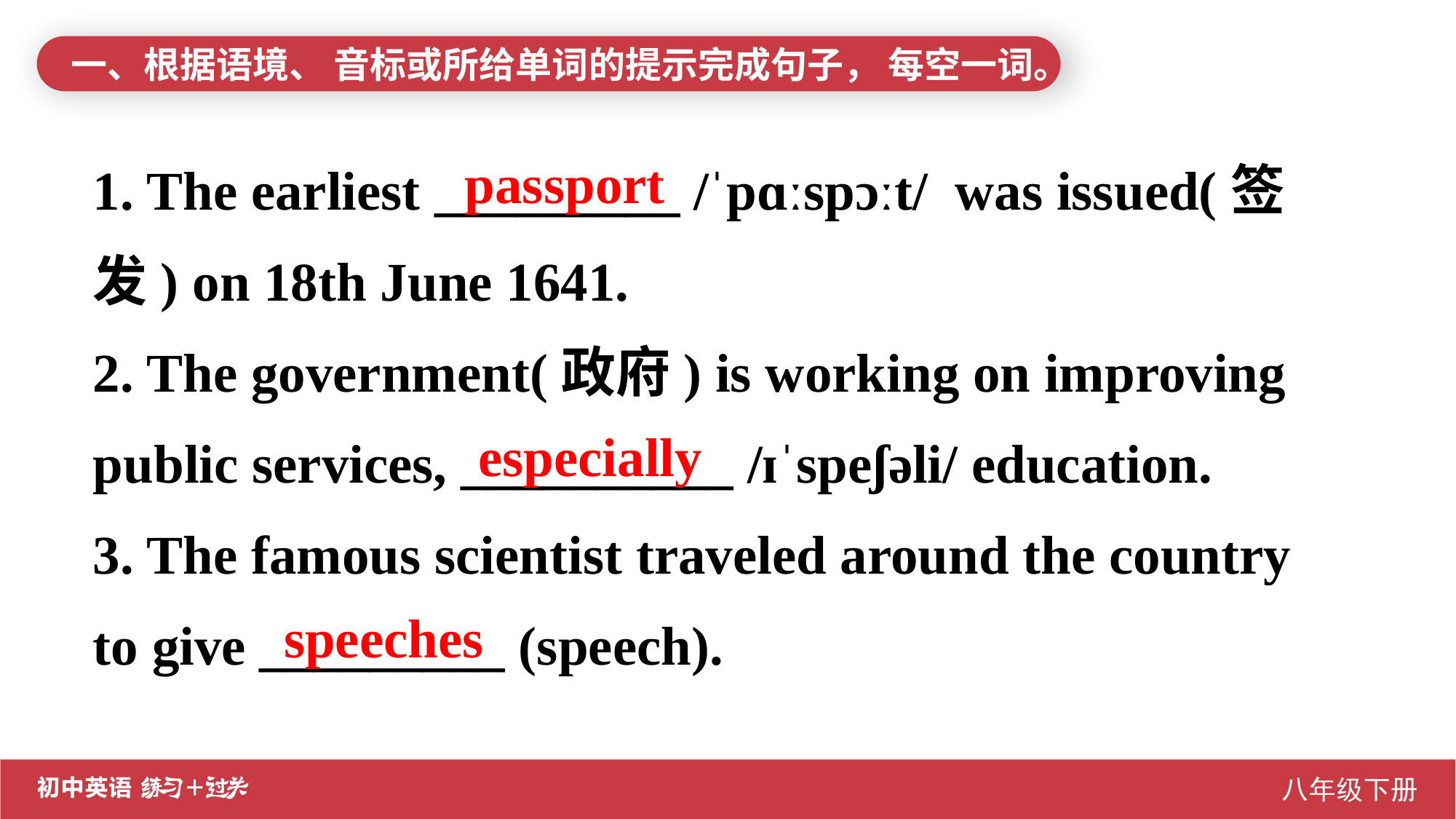

一、根据语境、 音标或所给单词的提示完成句子， 每空一词。
1. The earliest _________ /ˈpɑːspɔːt/  was issued(签发) on 18th June 1641.
2. The government(政府) is working on improving public services, __________ /ɪˈspeʃəli/ education.
3. The famous scientist traveled around the country to give _________ (speech).

passport
especially
speeches